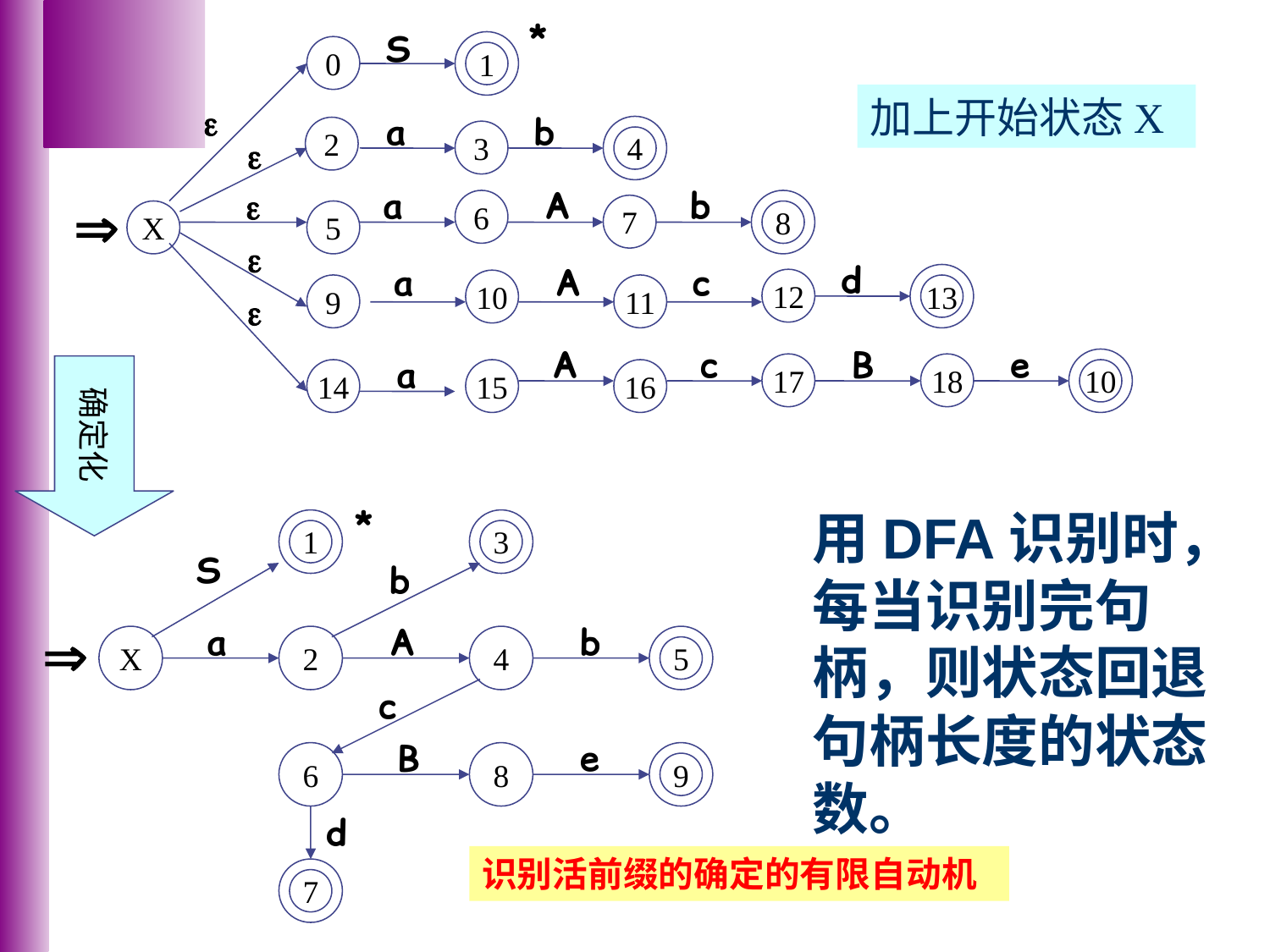

*
S
1
0

加上开始状态X
ε
a
b
4
2
3
ε

ε
a
A
b
⇒
6
8
7
X
5

ε

d
a
A
c
13
12
10
9
11

ε

A
c
B
e
a
10
17
18
确定化
14
15
16

用DFA识别时，每当识别完句柄，则状态回退句柄长度的状态数。
*
1
3

S
b

⇒
a
A
b
X
2
4
5

c

B
e
6
8
9

d

识别活前缀的确定的有限自动机
7